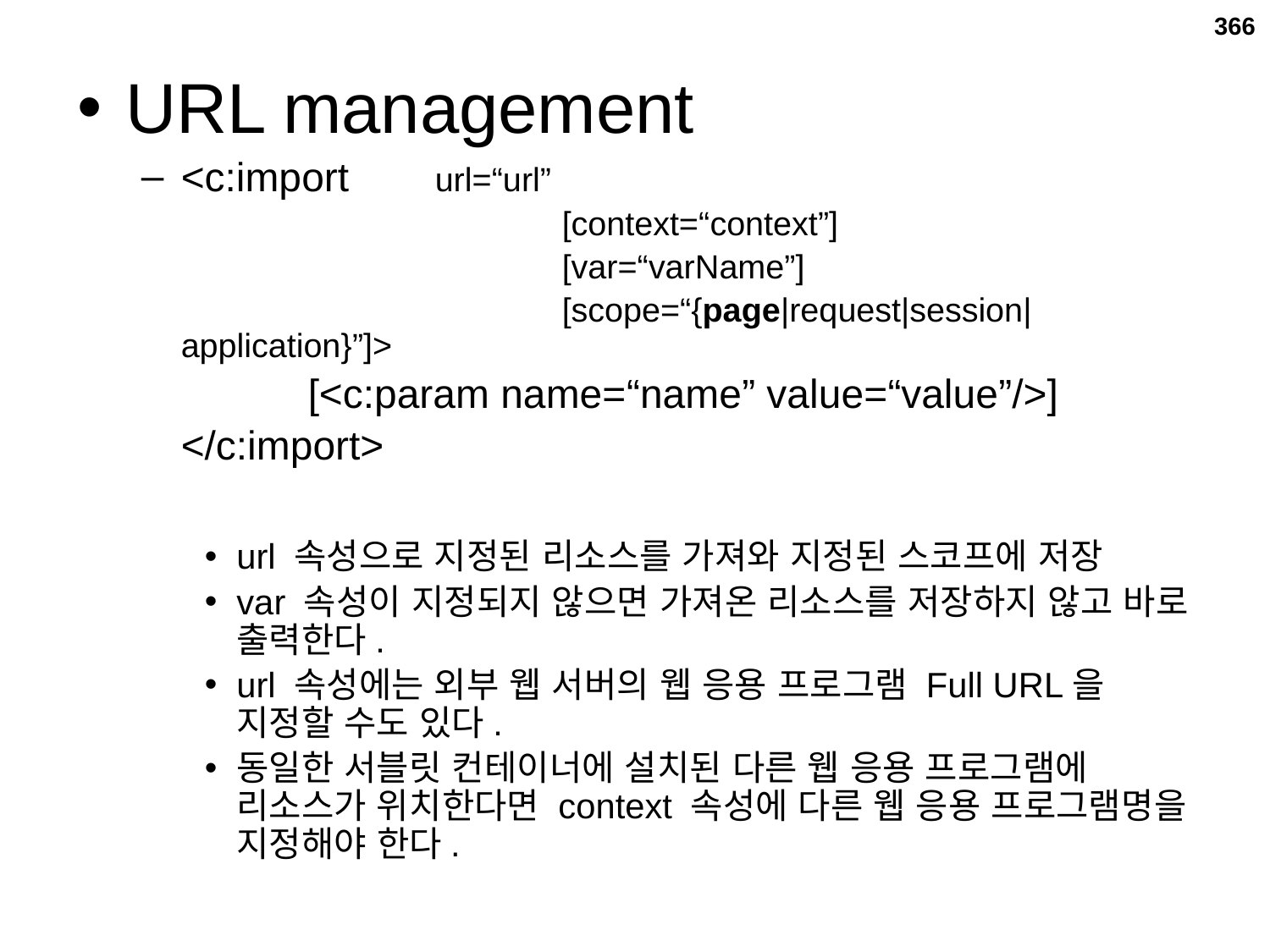

366
URL management
<c:import 	url=“url”
				[context=“context”]
				[var=“varName”]
				[scope=“{page|request|session|application}”]>
		[<c:param name=“name” value=“value”/>]
	</c:import>

url 속성으로 지정된 리소스를 가져와 지정된 스코프에 저장
var 속성이 지정되지 않으면 가져온 리소스를 저장하지 않고 바로 출력한다.
url 속성에는 외부 웹 서버의 웹 응용 프로그램 Full URL을 지정할 수도 있다.
동일한 서블릿 컨테이너에 설치된 다른 웹 응용 프로그램에 리소스가 위치한다면 context 속성에 다른 웹 응용 프로그램명을 지정해야 한다.